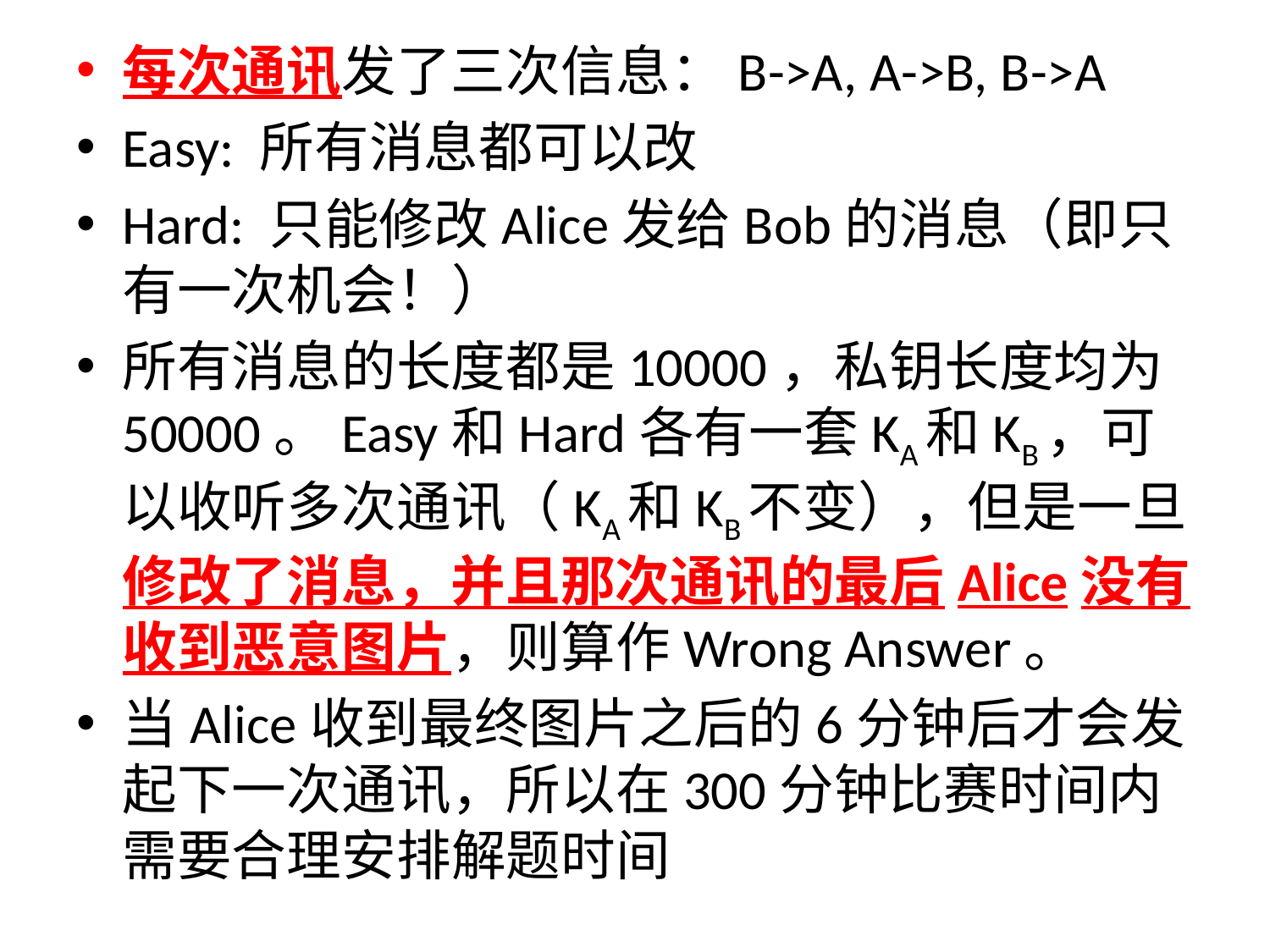

每次通讯发了三次信息：B->A, A->B, B->A
Easy: 所有消息都可以改
Hard: 只能修改Alice发给Bob的消息（即只有一次机会！）
所有消息的长度都是10000，私钥长度均为50000。Easy和Hard各有一套KA和KB，可以收听多次通讯（KA和KB不变），但是一旦修改了消息，并且那次通讯的最后Alice没有收到恶意图片，则算作Wrong Answer。
当Alice收到最终图片之后的6分钟后才会发起下一次通讯，所以在300分钟比赛时间内需要合理安排解题时间